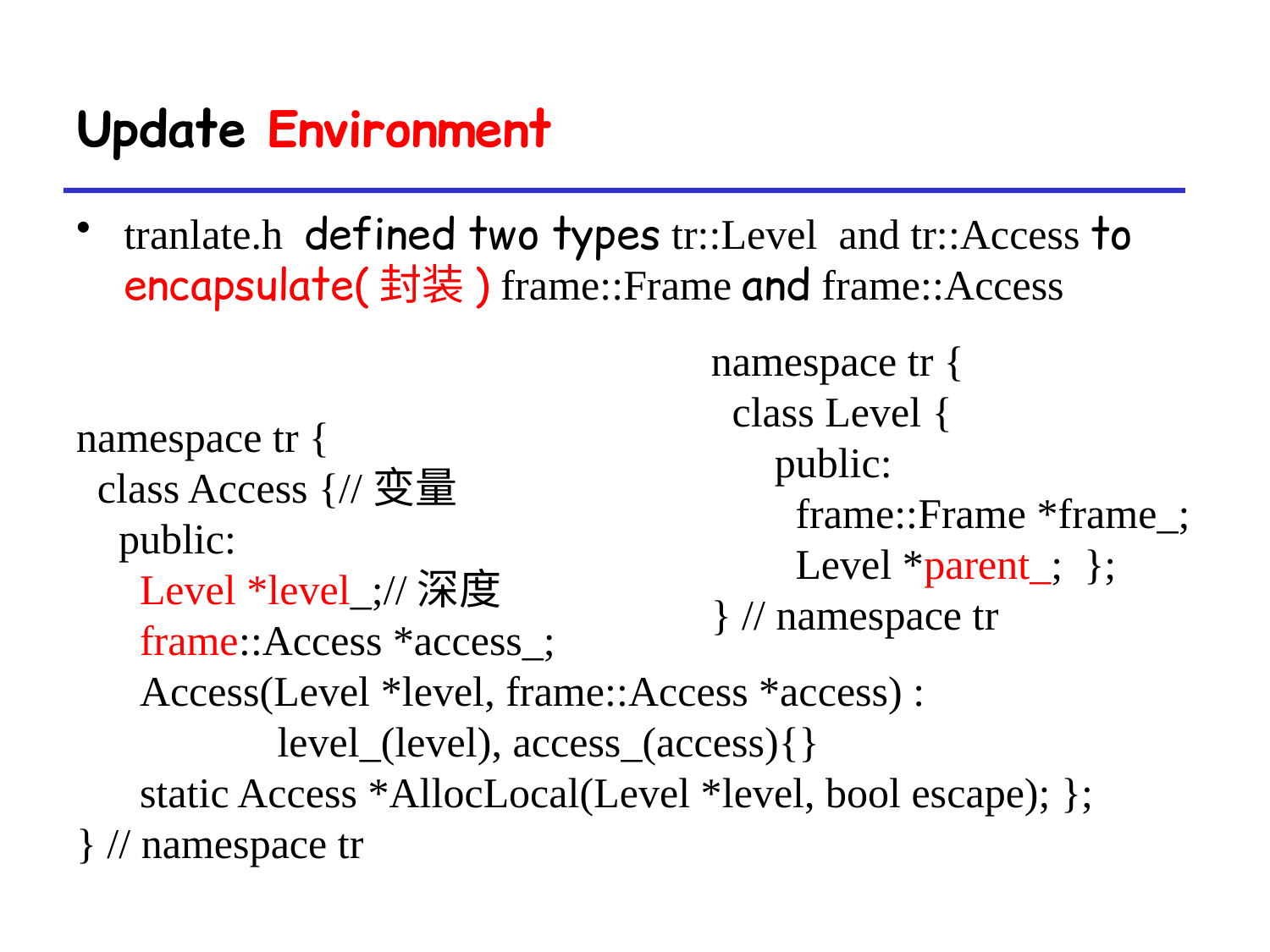

# Update Environment
tranlate.h  defined two types tr::Level  and tr::Access to encapsulate(封装) frame::Frame and frame::Access

namespace tr {
  class Access {//变量
    public:
      Level *level_;//深度
      frame::Access *access_;
      Access(Level *level, frame::Access *access) :
                   level_(level), access_(access){}
      static Access *AllocLocal(Level *level, bool escape); };
} // namespace tr
namespace tr {
  class Level {
      public:
        frame::Frame *frame_;
        Level *parent_;  };
} // namespace tr

30